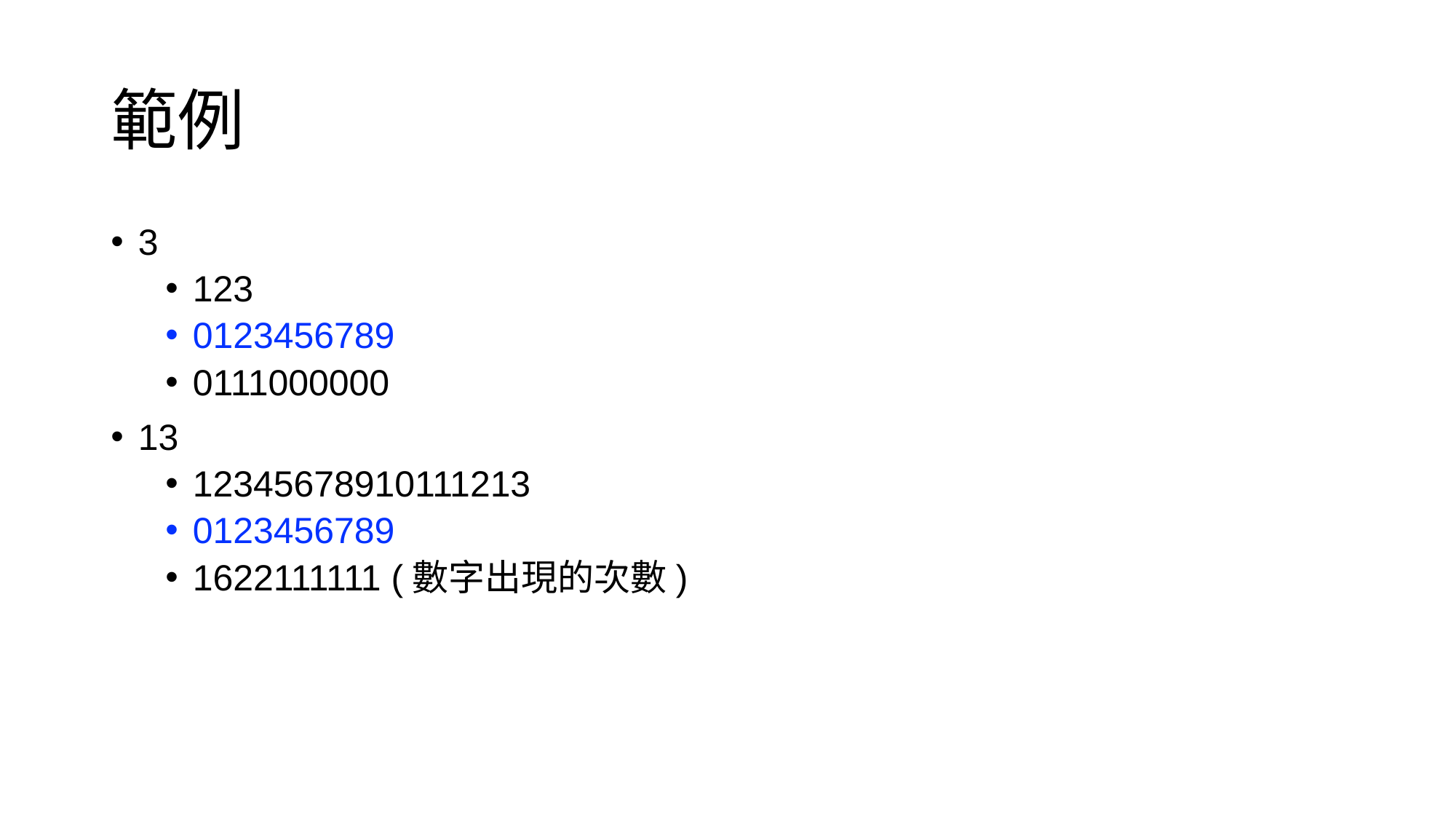

# 範例
3
123
0123456789
0111000000
13
12345678910111213
0123456789
1622111111 (數字出現的次數)